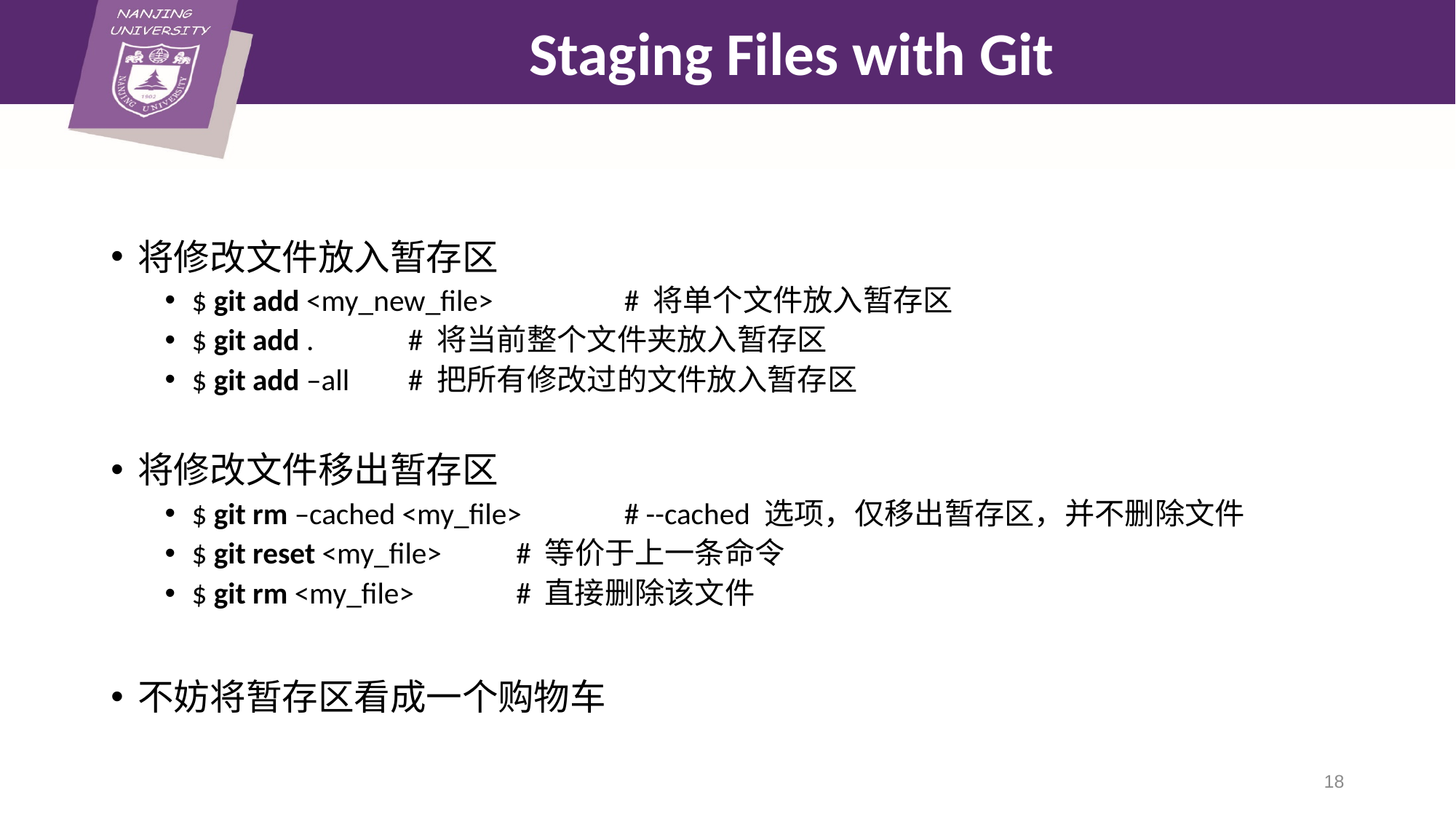

# Staging Files with Git
将修改文件放入暂存区
$ git add <my_new_file>	 	# 将单个文件放入暂存区
$ git add .				# 将当前整个文件夹放入暂存区
$ git add –all			# 把所有修改过的文件放入暂存区

将修改文件移出暂存区
$ git rm –cached <my_file>		# --cached 选项，仅移出暂存区，并不删除文件
$ git reset <my_file>		# 等价于上一条命令
$ git rm <my_file>			# 直接删除该文件

不妨将暂存区看成一个购物车

18